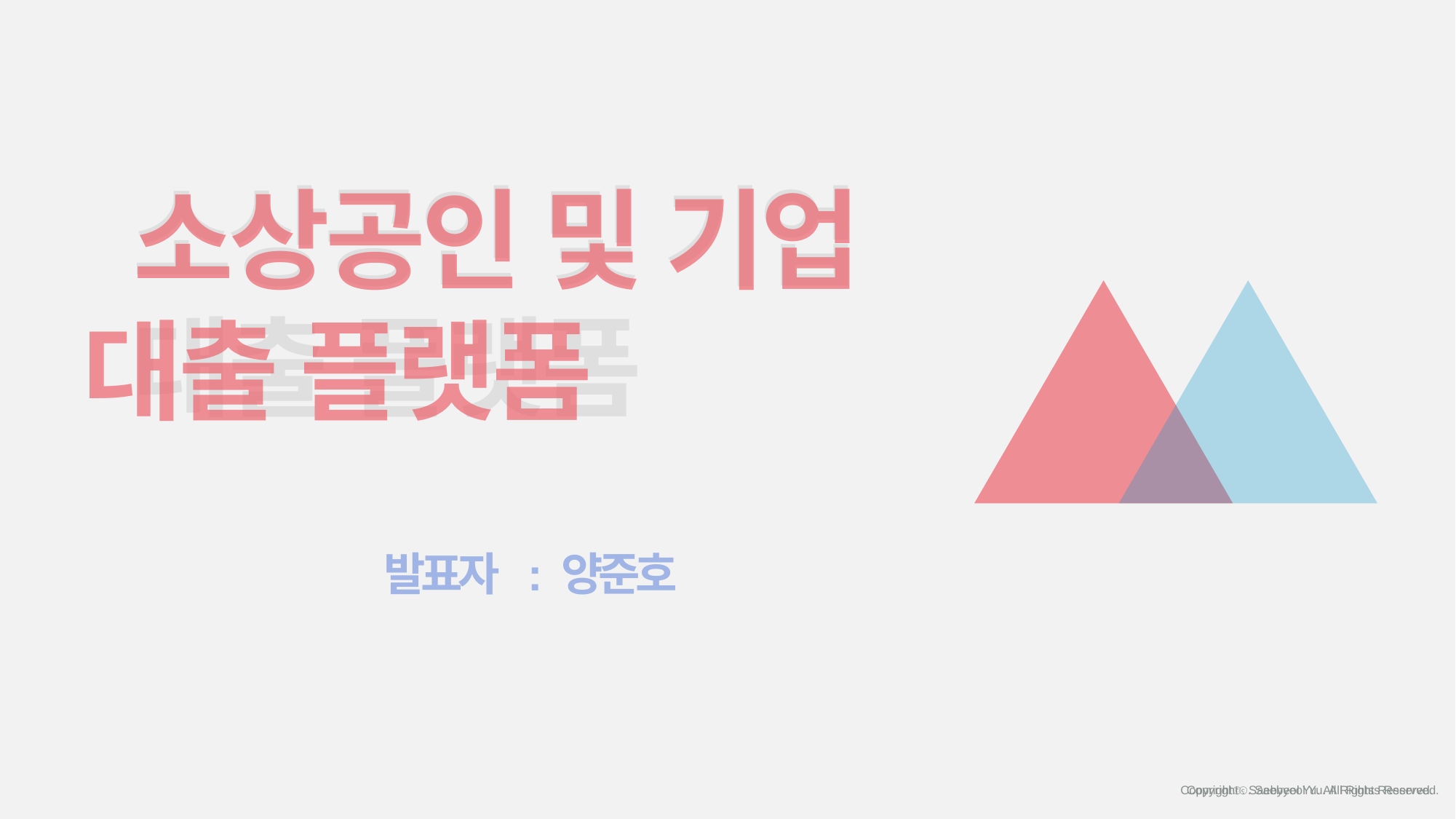

소상공인 및 기업
대출 플랫폼
 소상공인 및 기업
대출 플랫폼

 발표자  : 양준호
Copyrightⓒ. Saebyeol Yu. All Rights Reserved.